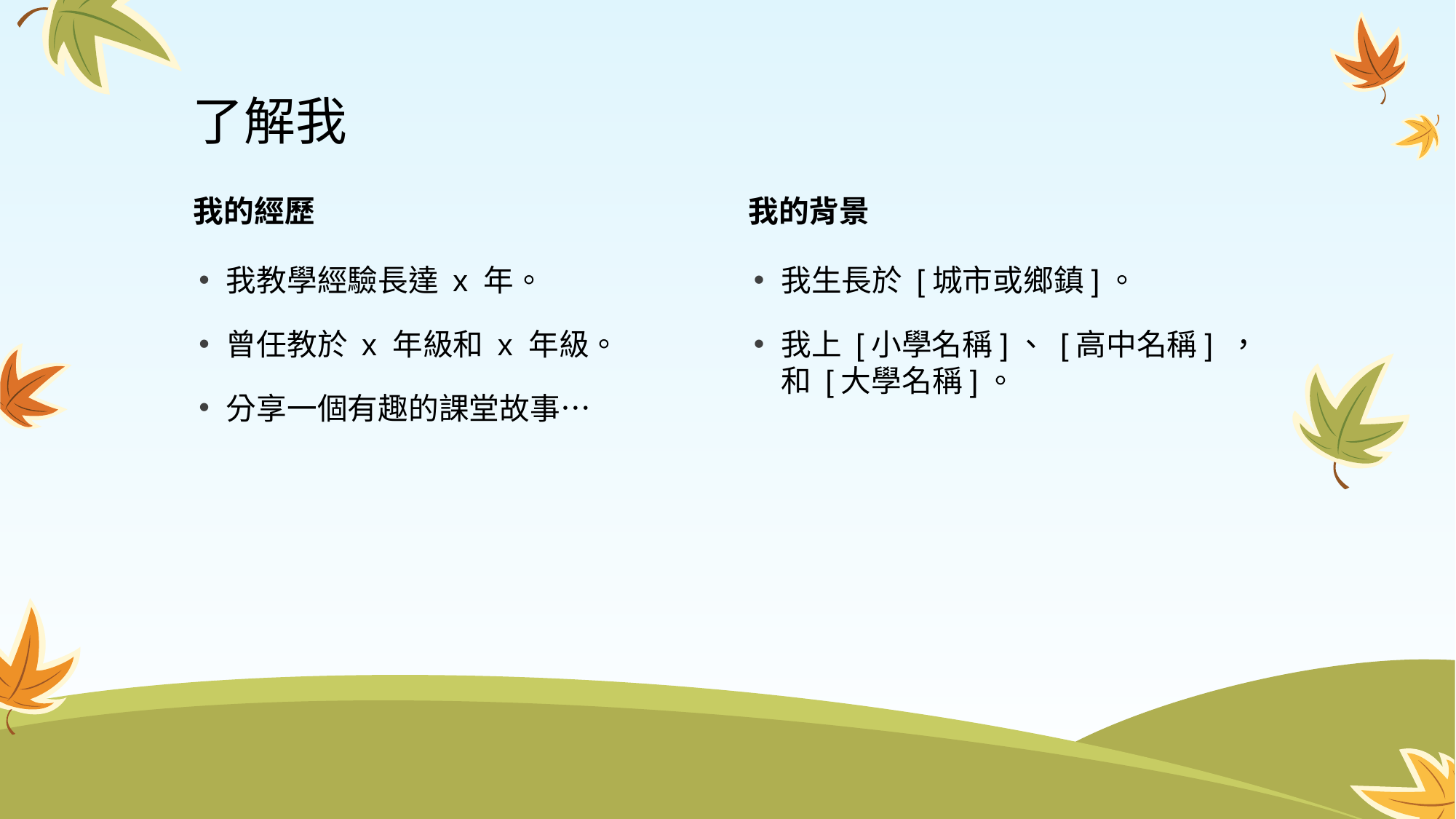

# 了解我
我的經歷
我的背景
我教學經驗長達 x 年。
曾任教於 x 年級和 x 年級。
分享一個有趣的課堂故事…
我生長於 [城市或鄉鎮]。
我上 [小學名稱]、 [高中名稱] ，和 [大學名稱]。